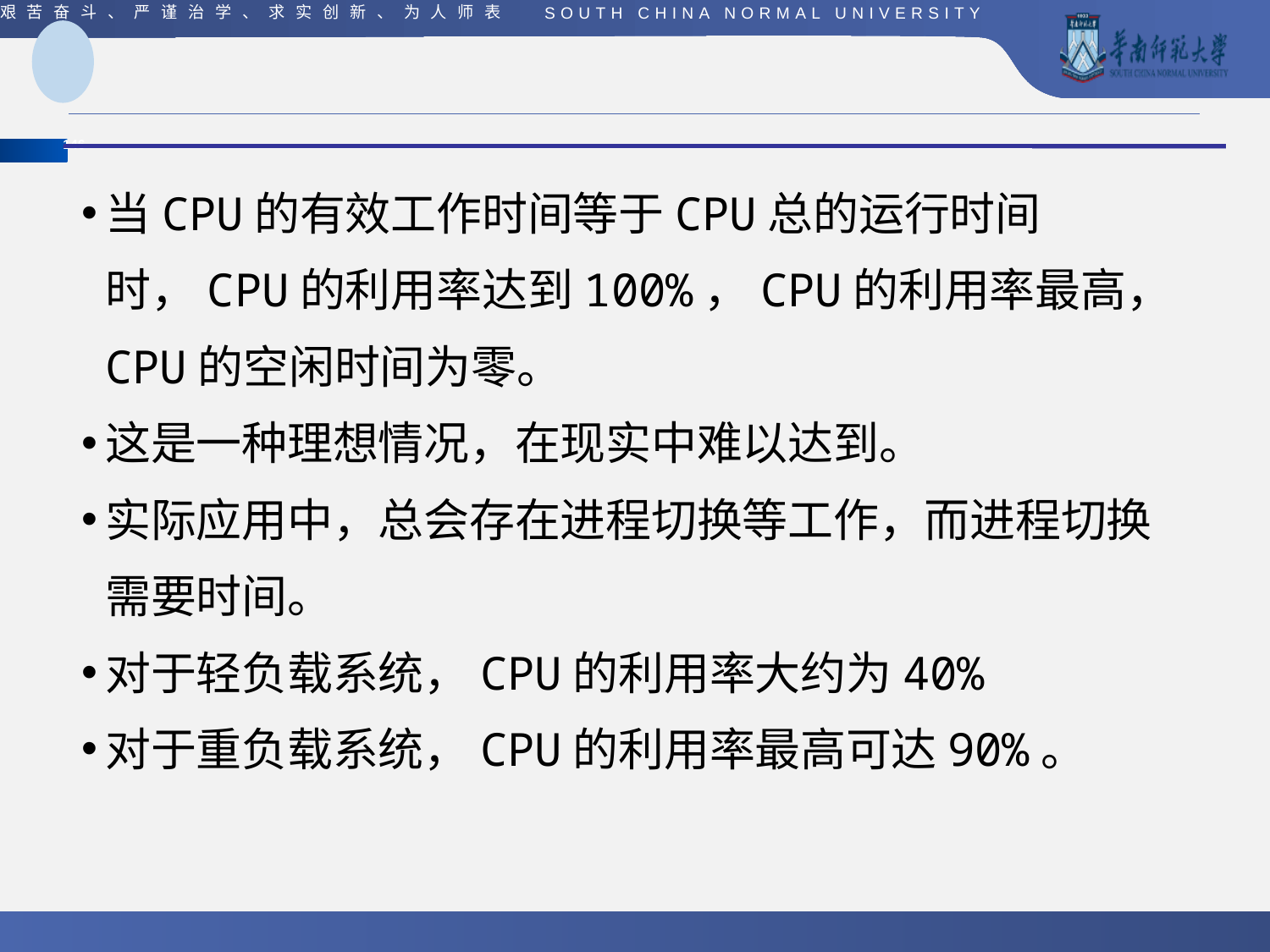

#
当CPU的有效工作时间等于CPU总的运行时间时，CPU的利用率达到100%，CPU的利用率最高，CPU的空闲时间为零。
这是一种理想情况，在现实中难以达到。
实际应用中，总会存在进程切换等工作，而进程切换需要时间。
对于轻负载系统，CPU的利用率大约为40%
对于重负载系统，CPU的利用率最高可达90%。

146